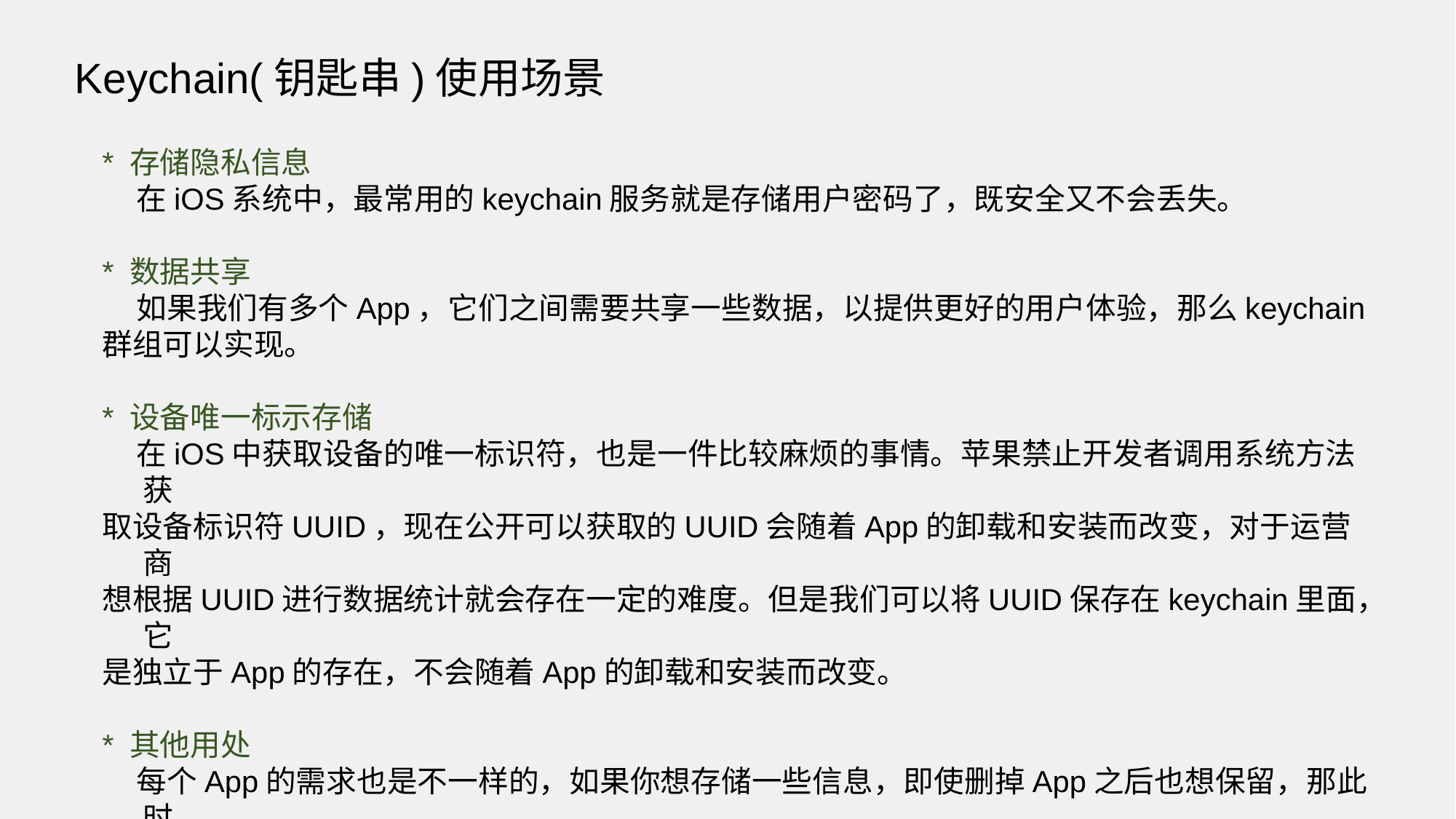

Keychain(钥匙串)使用场景
* 存储隐私信息
    在iOS系统中，最常用的keychain服务就是存储用户密码了，既安全又不会丢失。

* 数据共享
    如果我们有多个App，它们之间需要共享一些数据，以提供更好的用户体验，那么keychain
群组可以实现。

* 设备唯一标示存储
    在iOS中获取设备的唯一标识符，也是一件比较麻烦的事情。苹果禁止开发者调用系统方法获
取设备标识符UUID，现在公开可以获取的UUID会随着App的卸载和安装而改变，对于运营商
想根据UUID进行数据统计就会存在一定的难度。但是我们可以将UUID保存在keychain里面，它
是独立于App的存在，不会随着App的卸载和安装而改变。

* 其他用处
    每个App的需求也是不一样的，如果你想存储一些信息，即使删掉App之后也想保留，那此时
keychain就是您最好的助手。